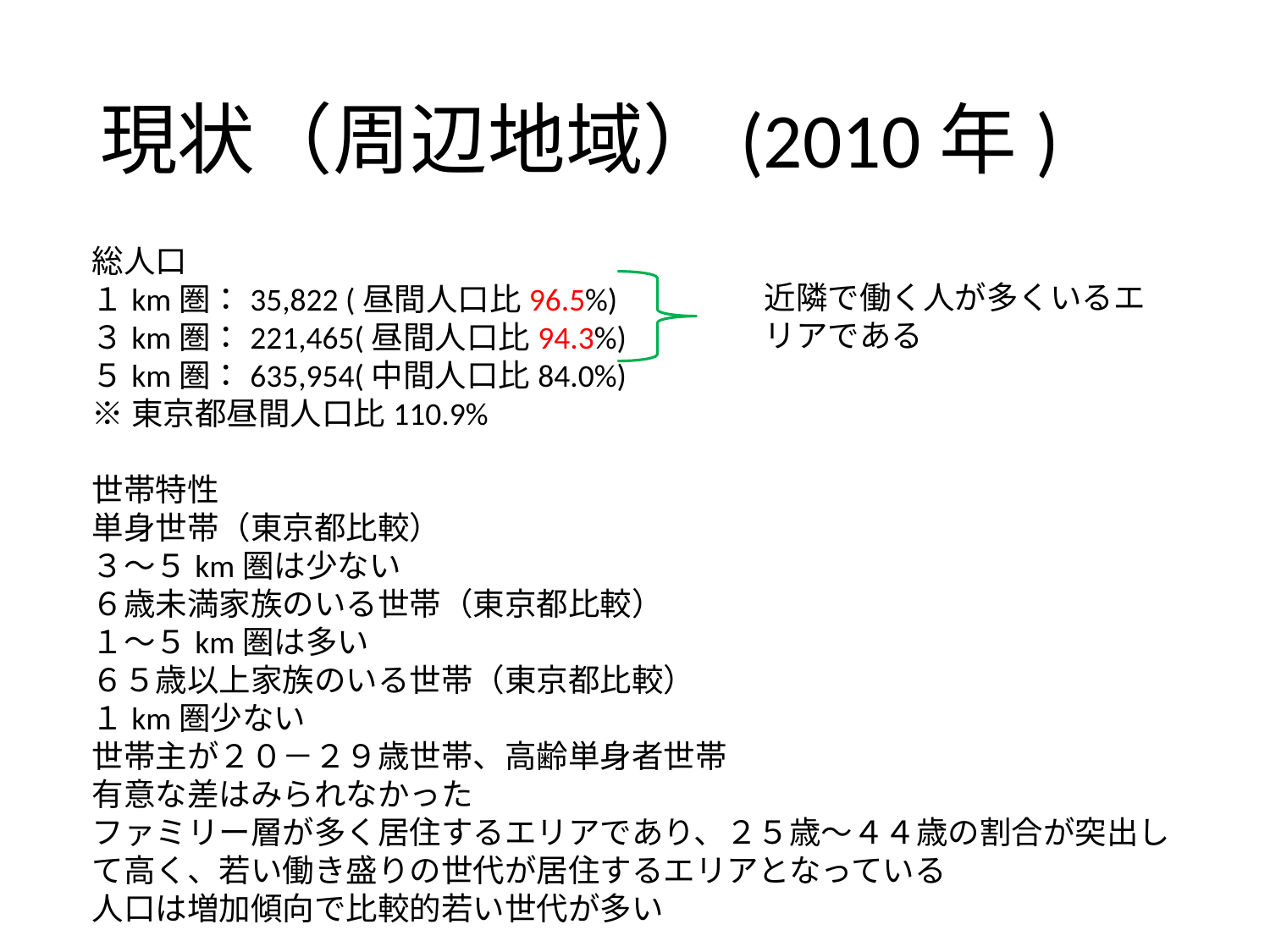

# 現状（周辺地域）(2010年)
総人口
１km圏：35,822 (昼間人口比96.5%)
３km圏：221,465(昼間人口比94.3%)
５km圏：635,954(中間人口比84.0%)
※東京都昼間人口比110.9%

世帯特性
単身世帯（東京都比較）
３～５km圏は少ない
６歳未満家族のいる世帯（東京都比較）
１～５km圏は多い
６５歳以上家族のいる世帯（東京都比較）
１km圏少ない
世帯主が２０－２９歳世帯、高齢単身者世帯
有意な差はみられなかった
ファミリー層が多く居住するエリアであり、２５歳～４４歳の割合が突出して高く、若い働き盛りの世代が居住するエリアとなっている
人口は増加傾向で比較的若い世代が多い

近隣で働く人が多くいるエリアである